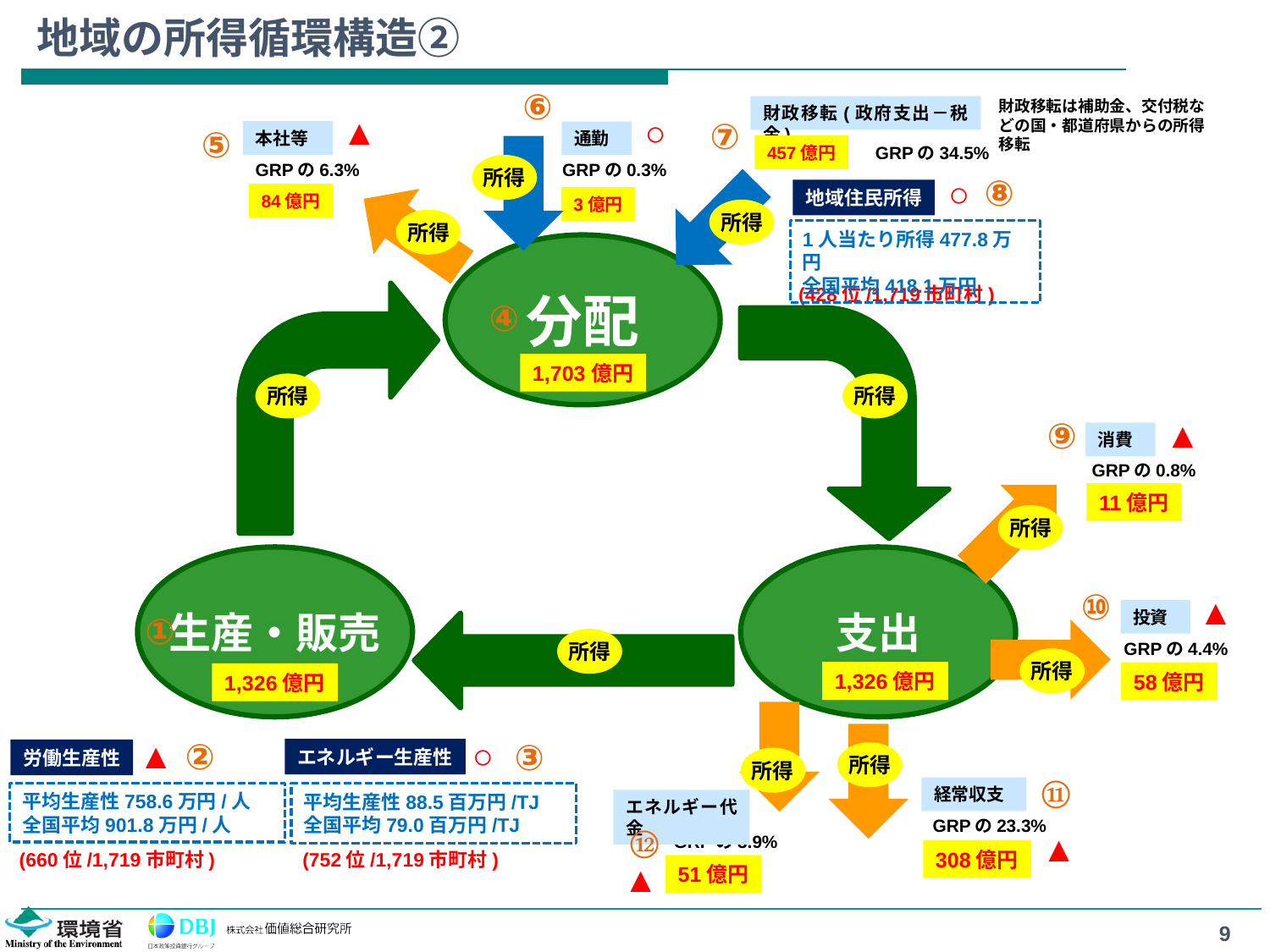

# 地域の所得循環構造②
⑥
財政移転は補助金、交付税などの国・都道府県からの所得移転
財政移転(政府支出－税金)
▲
○
⑦
⑤
本社等
通勤
457億円

GRPの34.5%
GRPの6.3%
GRPの0.3%
所得
⑧
○

地域住民所得
84億円
3億円
所得
所得
1人当たり所得477.8万円
全国平均418.1万円
分配
(428位/1,719市町村)

④

1,703億円
所得
所得
▲
⑨
消費
GRPの0.8%

11億円
所得
生産・販売
支出
⑩
▲

投資
①

所得
GRPの4.4%
所得
1,326億円
58億円
1,326億円

○
▲
②
③
エネルギー生産性
労働生産性
所得
所得
⑪
経常収支
平均生産性758.6万円/人
全国平均901.8万円/人
平均生産性88.5百万円/TJ
全国平均79.0百万円/TJ
エネルギー代金
GRPの23.3%
⑫
▲
GRPの3.9%
308億円
(660位/1,719市町村)
(752位/1,719市町村)
▲
51億円
9